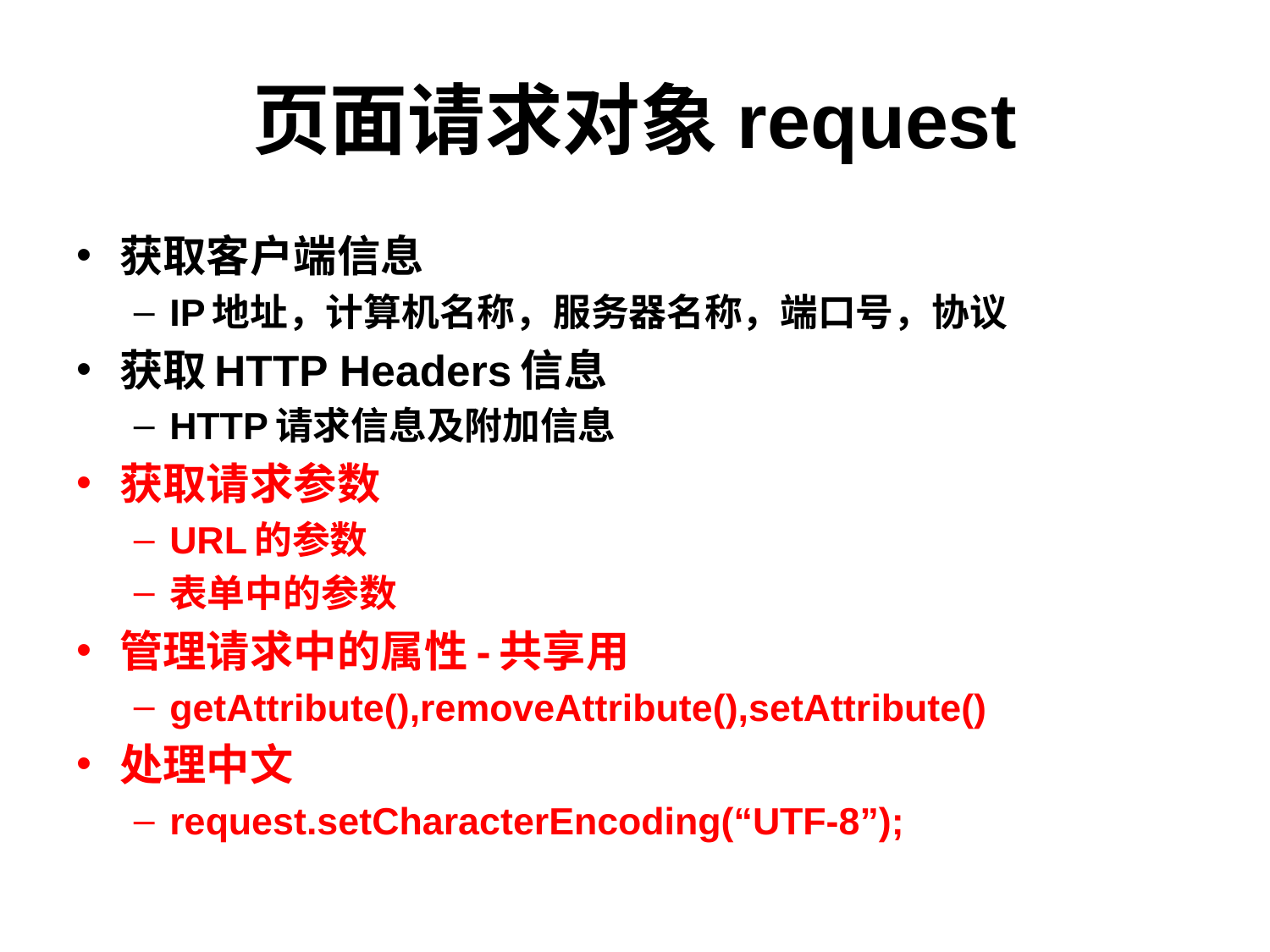

# 页面请求对象request
获取客户端信息
IP地址，计算机名称，服务器名称，端口号，协议
获取HTTP Headers信息
HTTP请求信息及附加信息
获取请求参数
URL的参数
表单中的参数
管理请求中的属性-共享用
getAttribute(),removeAttribute(),setAttribute()
处理中文
request.setCharacterEncoding(“UTF-8”);